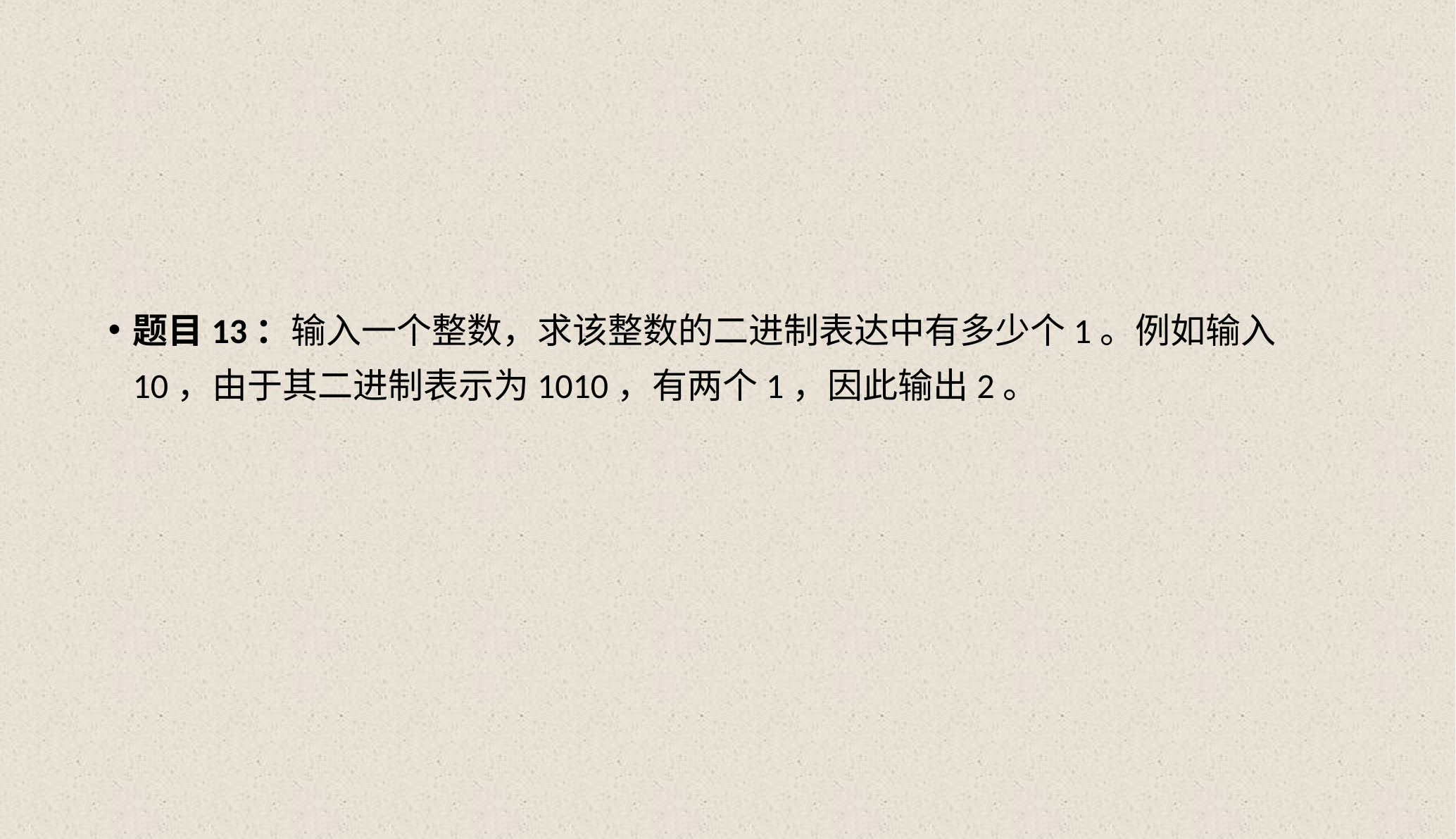

题目13：输入一个整数，求该整数的二进制表达中有多少个1。例如输入10，由于其二进制表示为1010，有两个1，因此输出2。